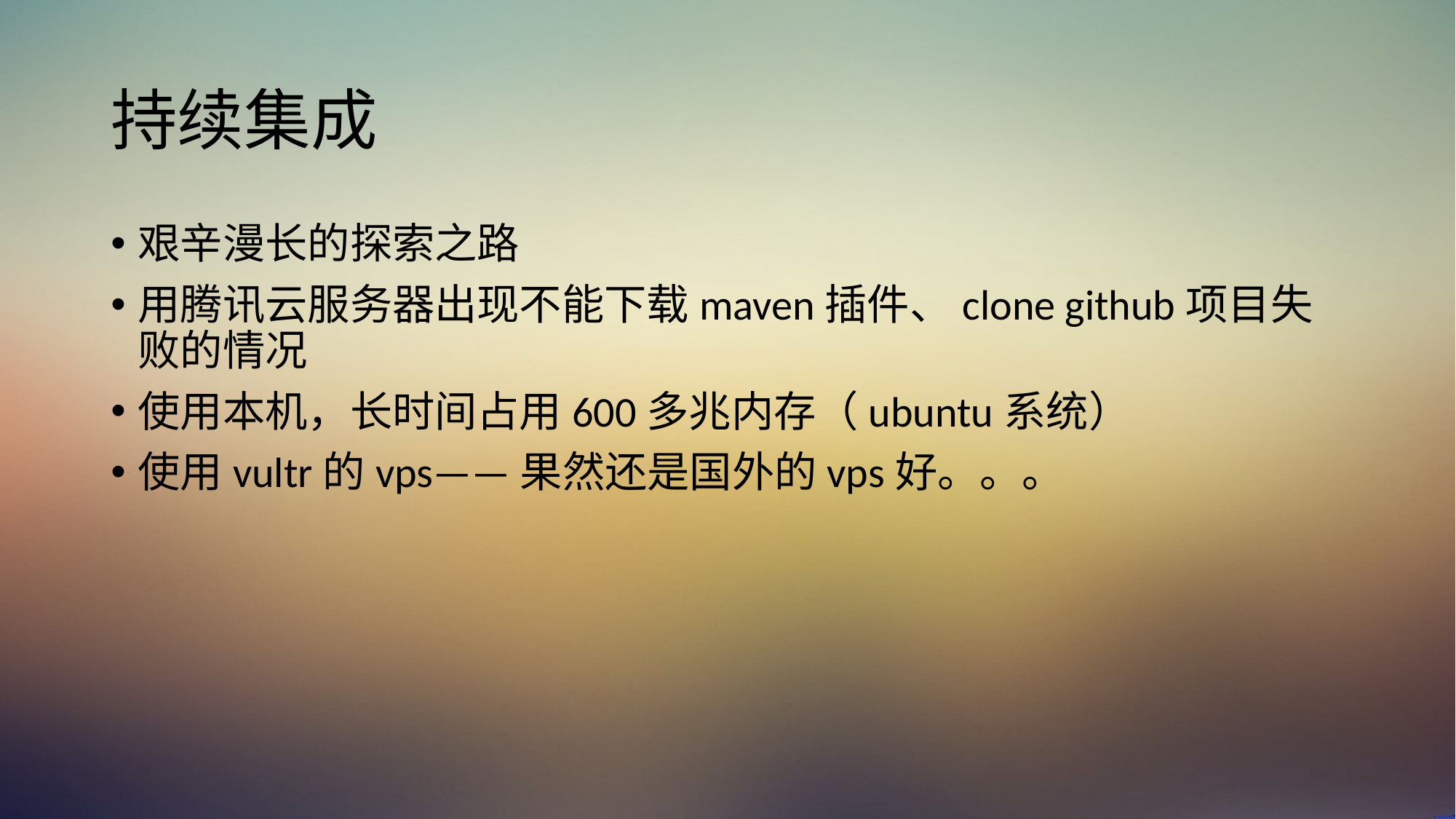

# 持续集成
艰辛漫长的探索之路
用腾讯云服务器出现不能下载maven插件、clone github项目失败的情况
使用本机，长时间占用600多兆内存（ubuntu系统）
使用vultr的vps——果然还是国外的vps好。。。